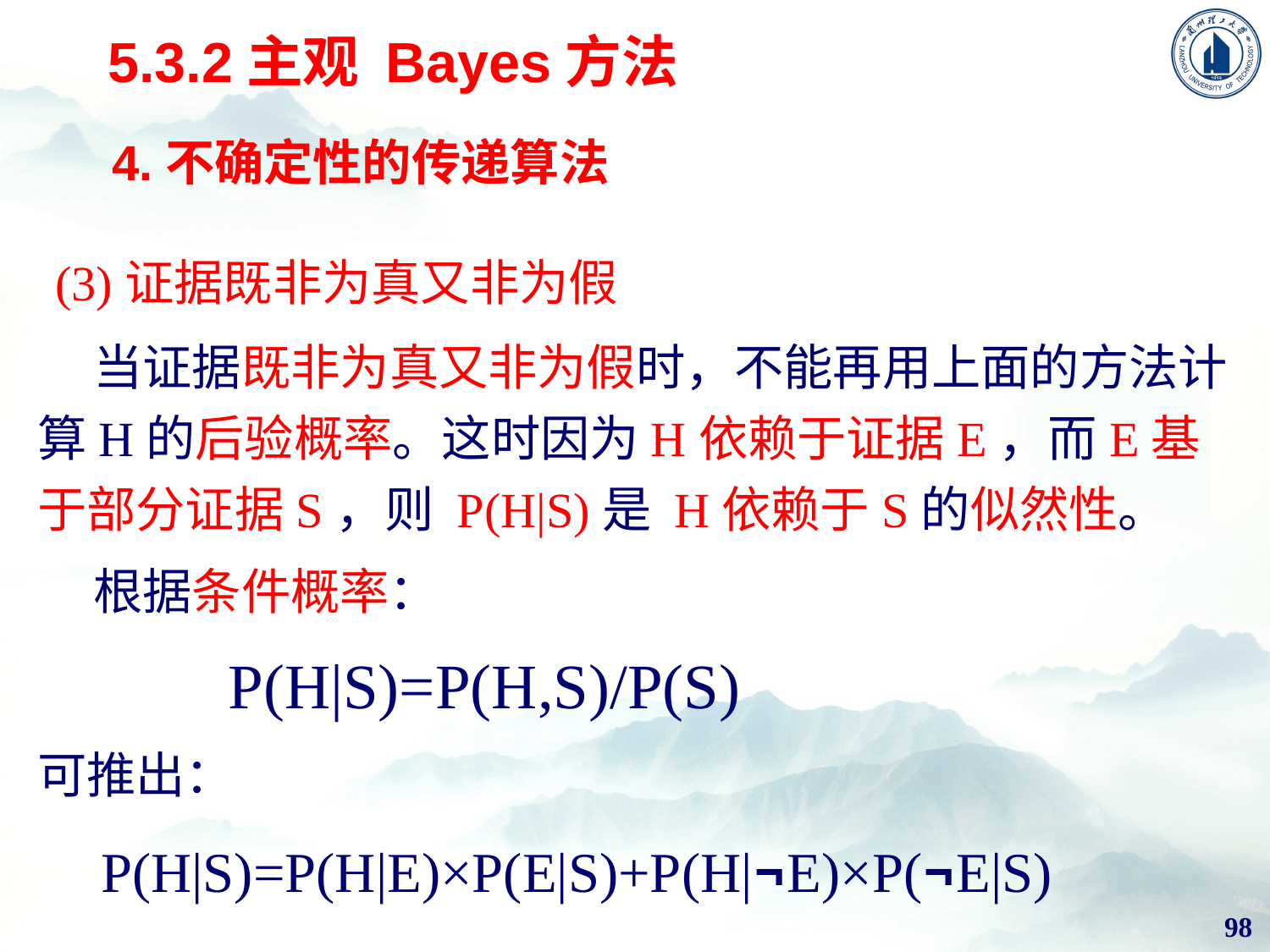

5.3.2主观 Bayes方法
4.不确定性的传递算法
 (3)证据既非为真又非为假
    当证据既非为真又非为假时，不能再用上面的方法计算H的后验概率。这时因为H依赖于证据E，而E基于部分证据S，则 P(H|S)是 H依赖于S的似然性。
    根据条件概率：
            P(H|S)=P(H,S)/P(S)
可推出：
    P(H|S)=P(H|E)×P(E|S)+P(H|¬E)×P(¬E|S)
98